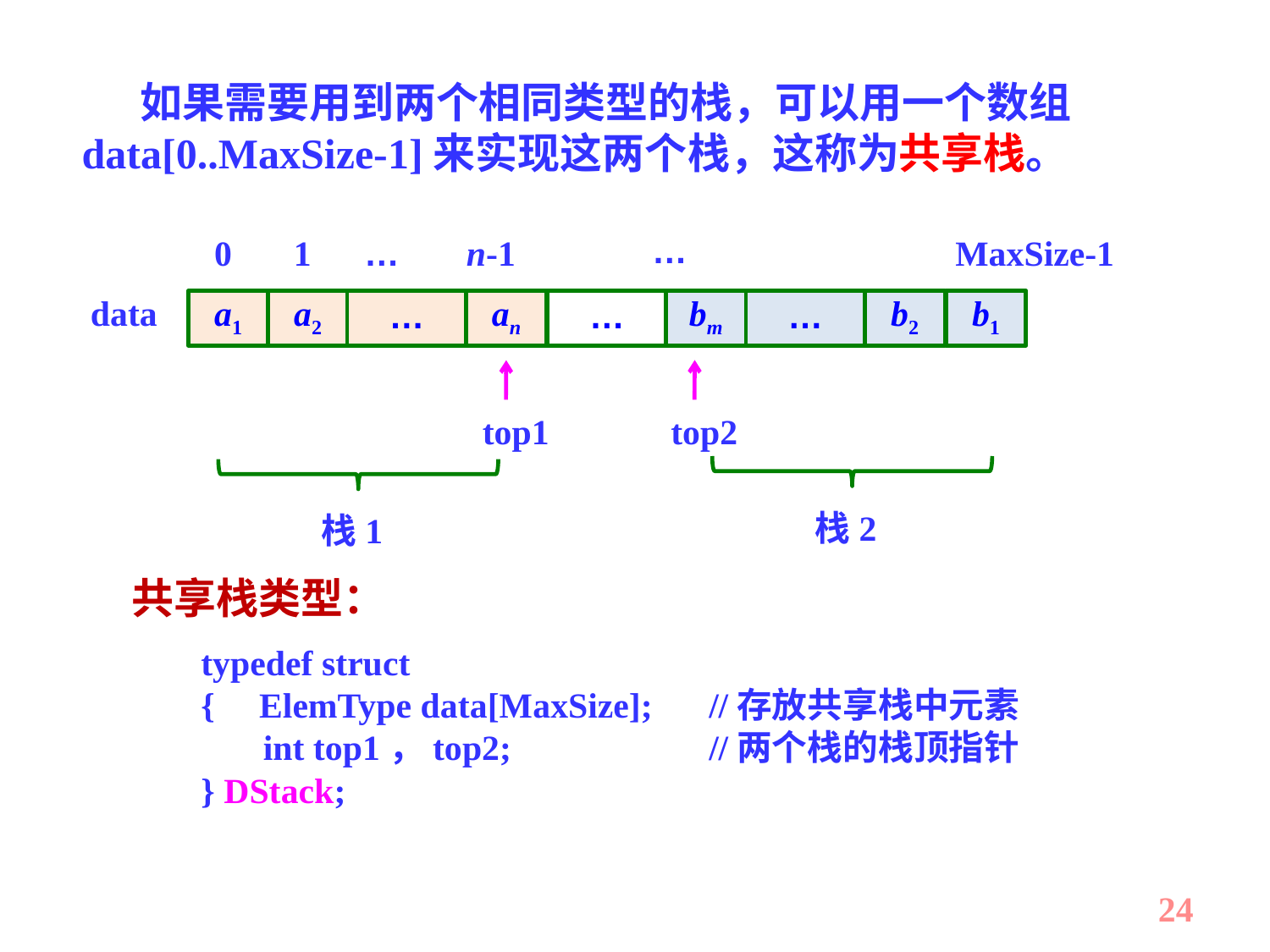

如果需要用到两个相同类型的栈，可以用一个数组data[0..MaxSize-1]来实现这两个栈，这称为共享栈。
…
0
1
…
MaxSize-1
n-1
a1
a2
…
an
…
bm
…
b2
b1
data

top2
top1
栈2
栈1
共享栈类型：
typedef struct
{     ElemType data[MaxSize];	//存放共享栈中元素
       int top1，top2;		//两个栈的栈顶指针
} DStack;
24